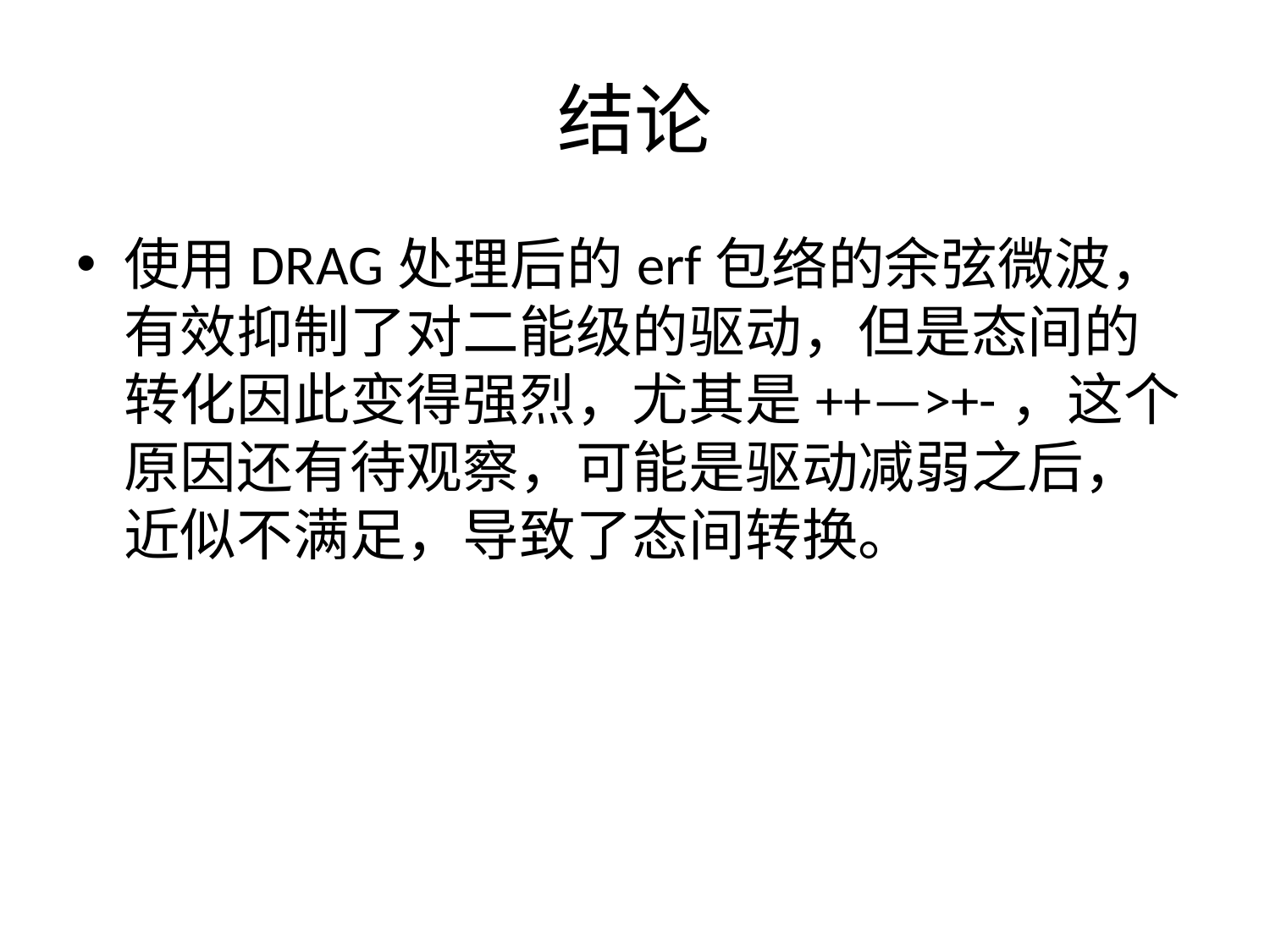

# 结论
使用DRAG处理后的erf包络的余弦微波，有效抑制了对二能级的驱动，但是态间的转化因此变得强烈，尤其是++—>+-，这个原因还有待观察，可能是驱动减弱之后，近似不满足，导致了态间转换。